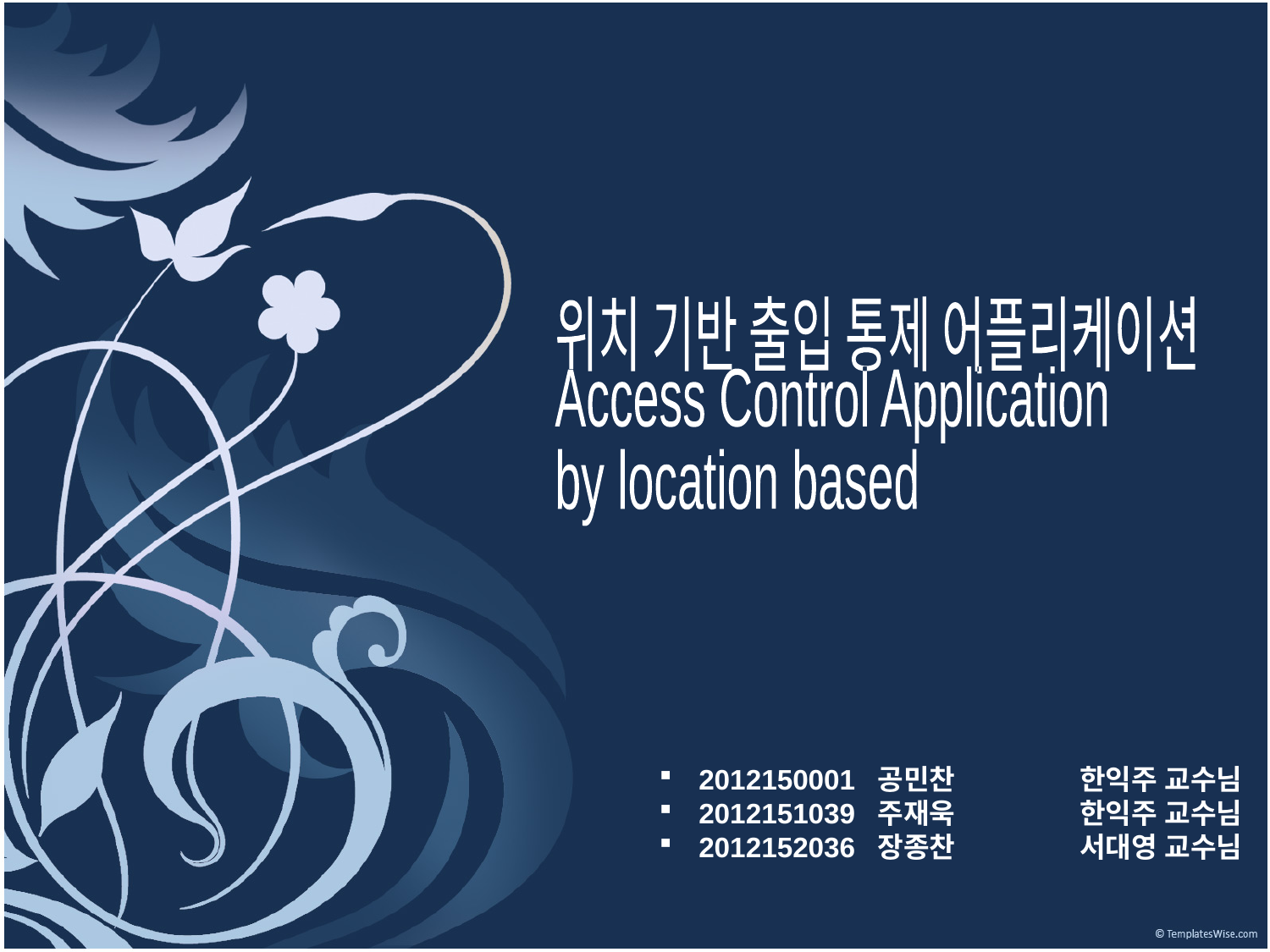

위치 기반 출입 통제 어플리케이션
Access Control Application
by location based
2012150001  공민찬	한익주 교수님
2012151039  주재욱	한익주 교수님
2012152036  장종찬	서대영 교수님